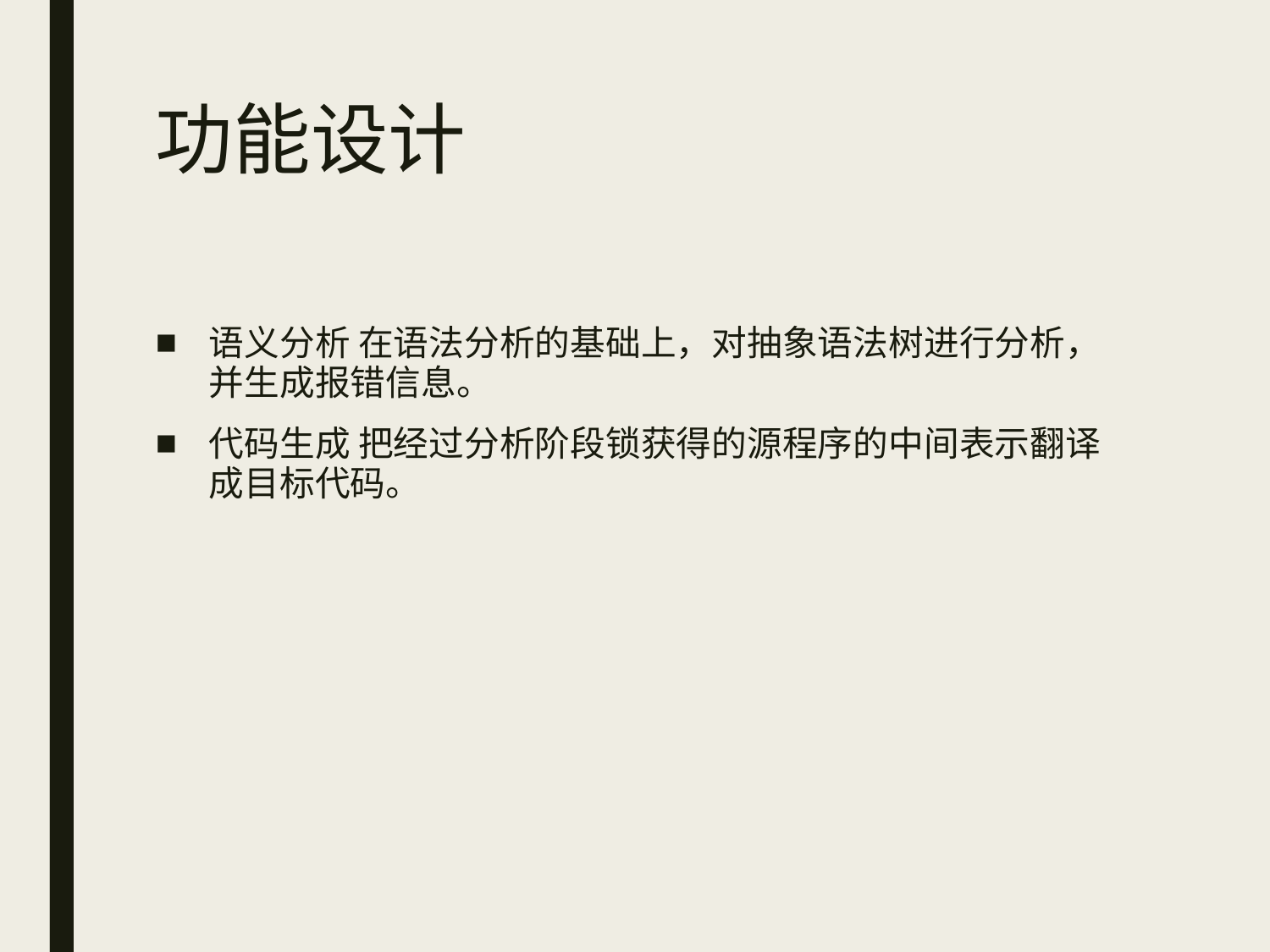

# 功能设计
语义分析 在语法分析的基础上，对抽象语法树进行分析，并生成报错信息。
代码生成 把经过分析阶段锁获得的源程序的中间表示翻译成目标代码。